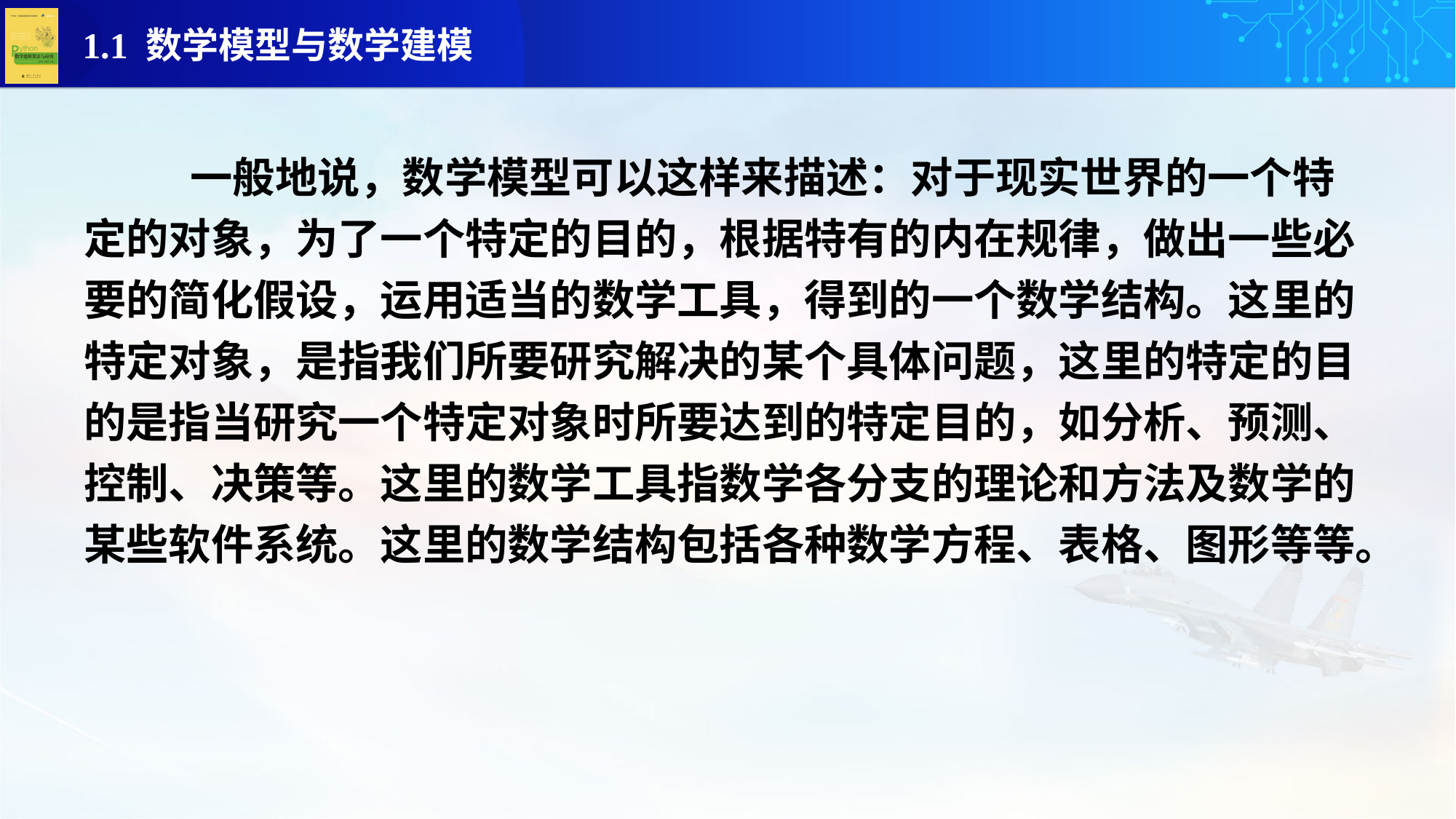

一般地说，数学模型可以这样来描述：对于现实世界的一个特定的对象，为了一个特定的目的，根据特有的内在规律，做出一些必要的简化假设，运用适当的数学工具，得到的一个数学结构。这里的特定对象，是指我们所要研究解决的某个具体问题，这里的特定的目的是指当研究一个特定对象时所要达到的特定目的，如分析、预测、控制、决策等。这里的数学工具指数学各分支的理论和方法及数学的某些软件系统。这里的数学结构包括各种数学方程、表格、图形等等。